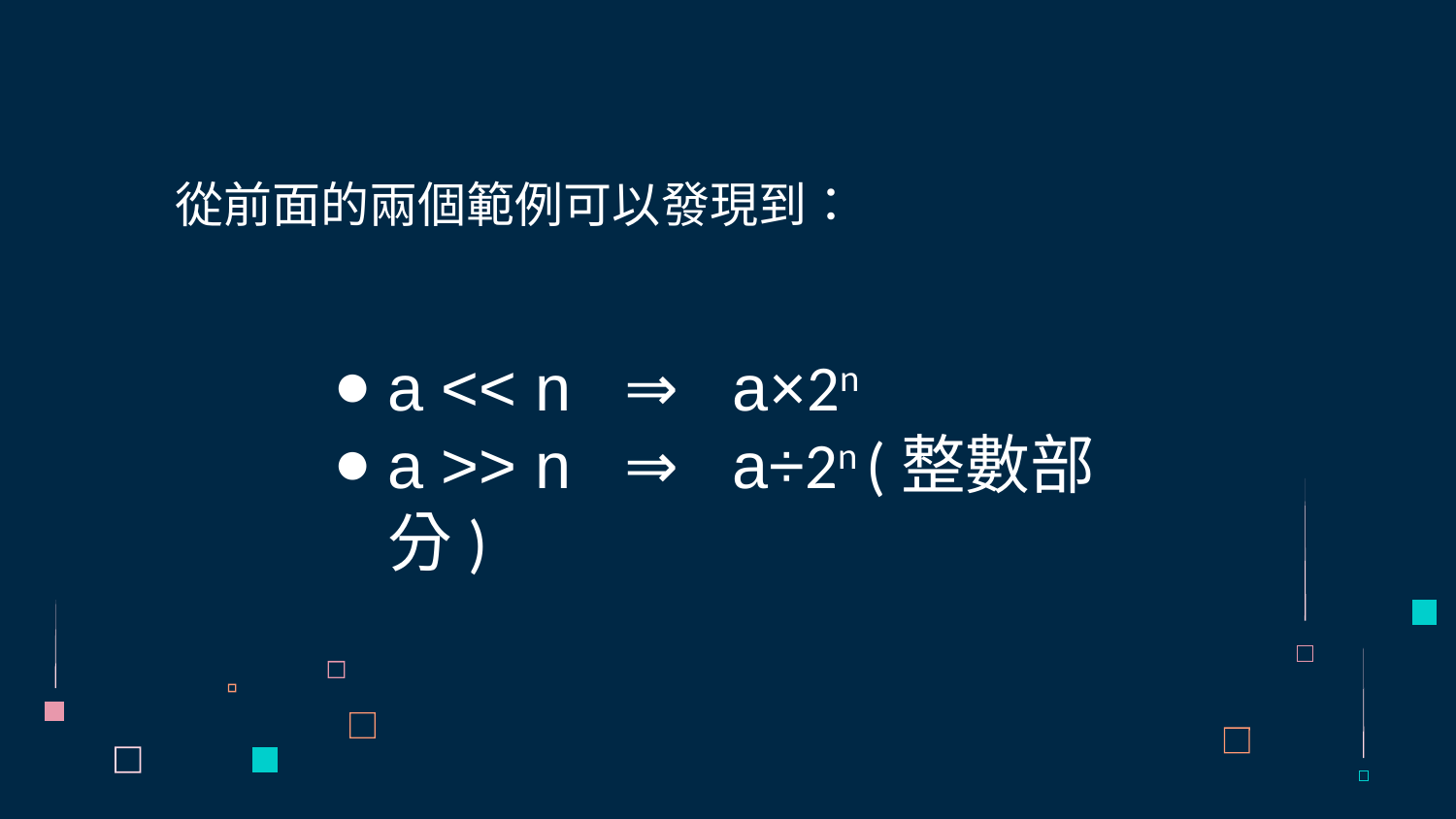

從前面的兩個範例可以發現到：
a << n   ⇒   a×2n
a >> n   ⇒   a÷2n (整數部分)